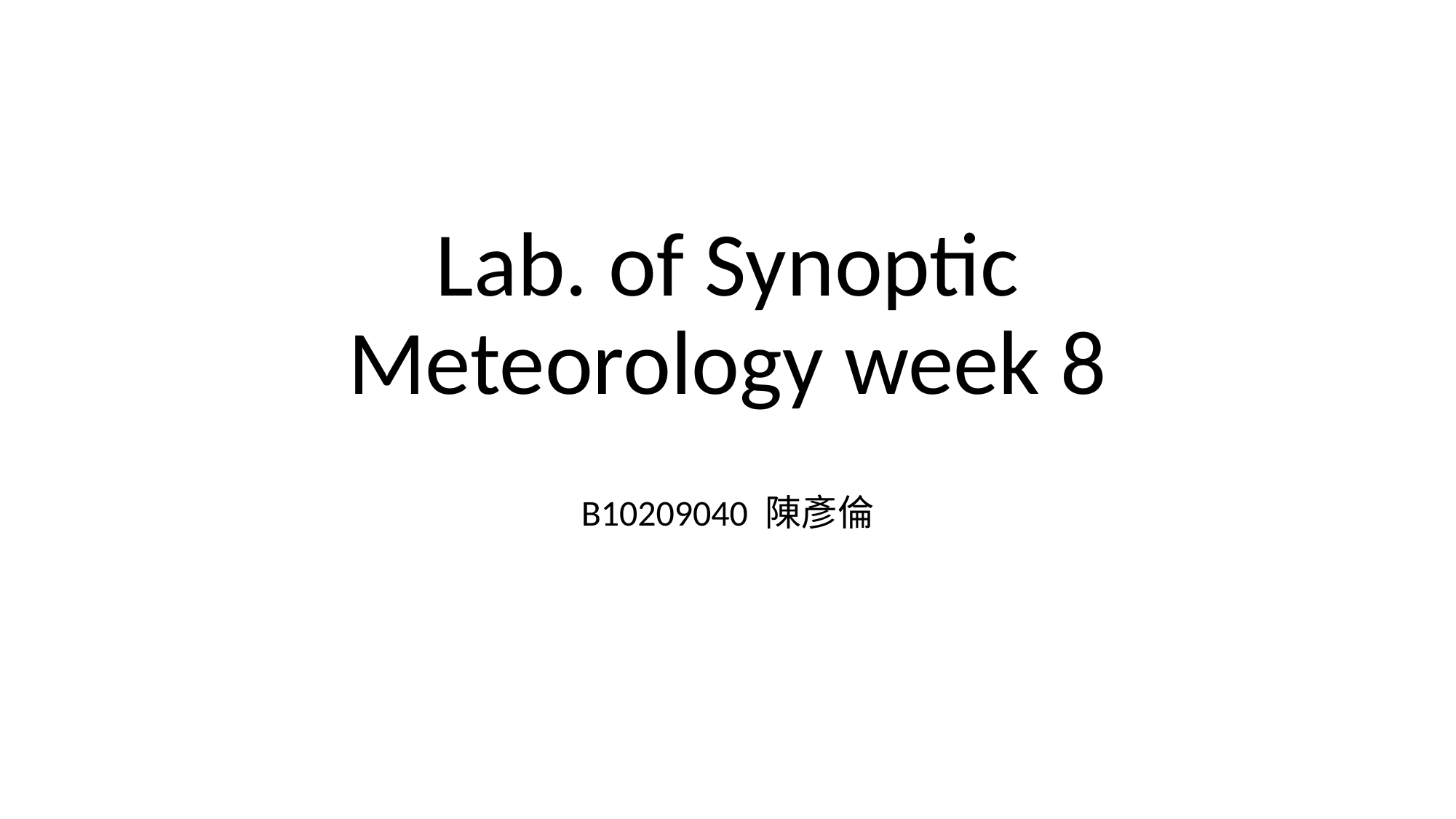

# Lab. of Synoptic Meteorology week 8

B10209040 陳彥倫